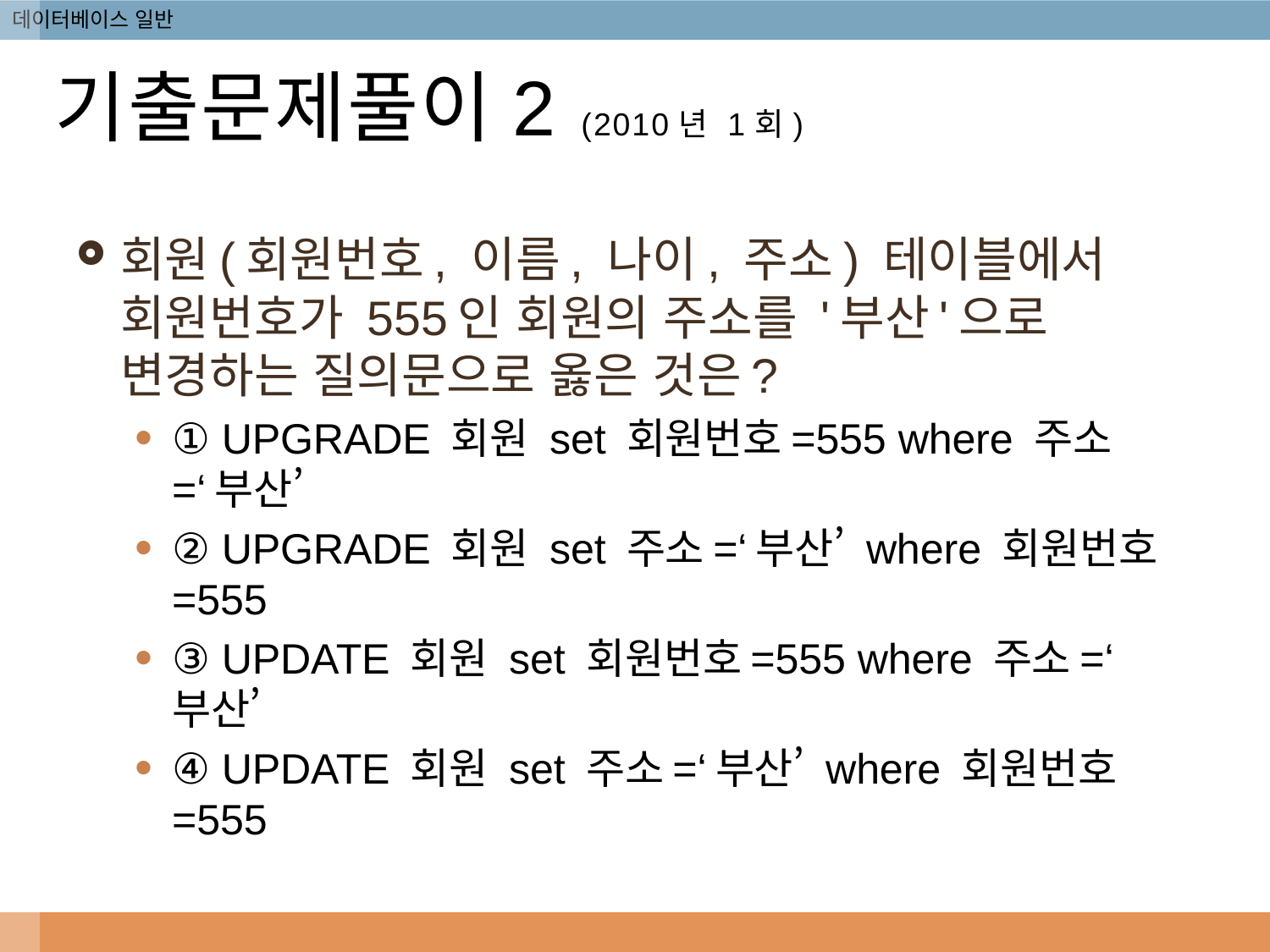

# 기출문제풀이2 (2010년 1회)
회원(회원번호, 이름, 나이, 주소) 테이블에서 회원번호가 555인 회원의 주소를 '부산'으로 변경하는 질의문으로 옳은 것은?
① UPGRADE 회원 set 회원번호=555 where 주소=‘부산’
② UPGRADE 회원 set 주소=‘부산’ where 회원번호=555
③ UPDATE 회원 set 회원번호=555 where 주소=‘부산’
④ UPDATE 회원 set 주소=‘부산’ where 회원번호=555